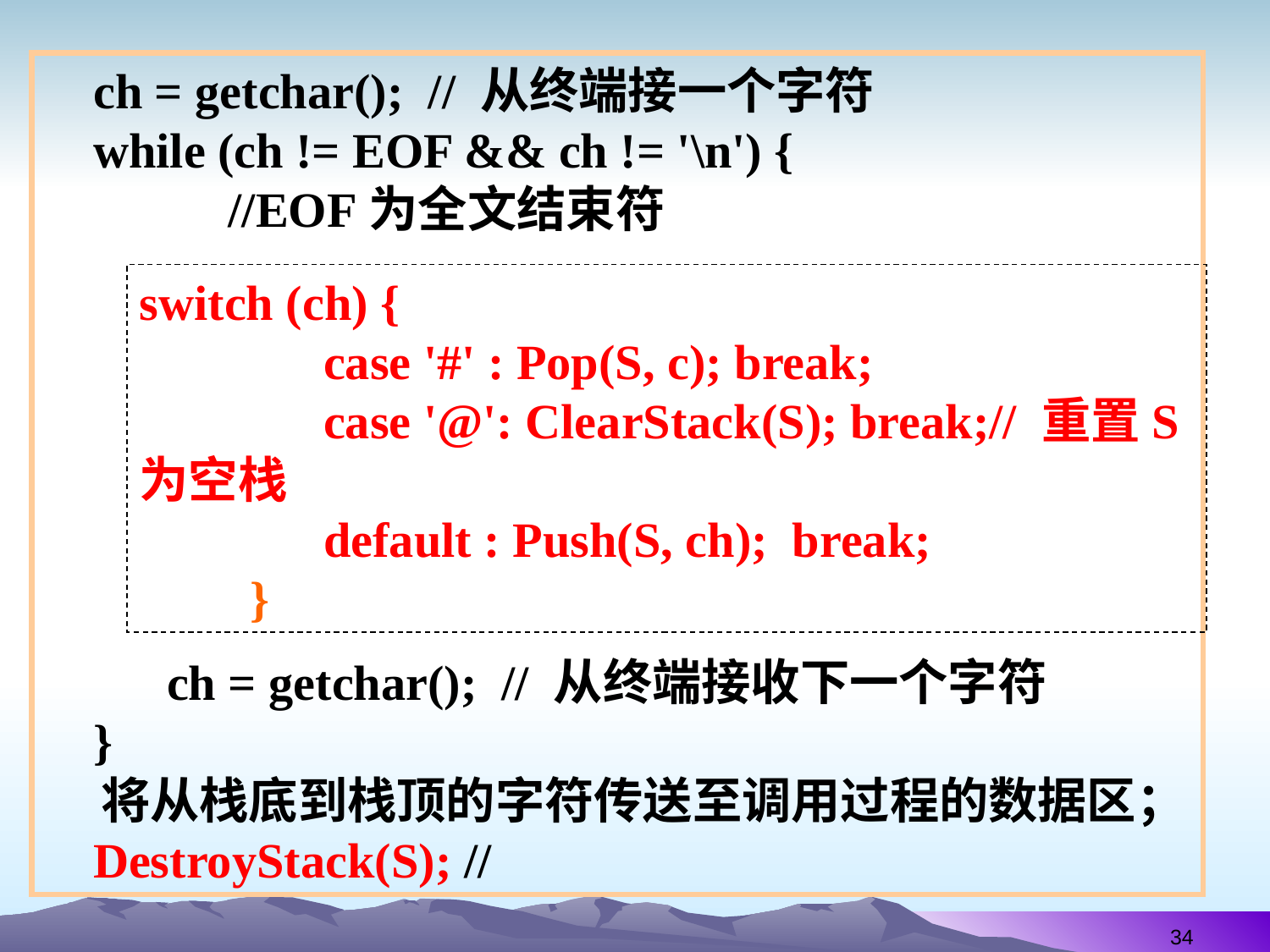

ch = getchar();  // 从终端接一个字符
    while (ch != EOF && ch != '\n') {
               //EOF为全文结束符

          ch = getchar();  // 从终端接收下一个字符
    }
    将从栈底到栈顶的字符传送至调用过程的数据区；
    DestroyStack(S); //
switch (ch) {
               case '#' : Pop(S, c); break;
               case '@': ClearStack(S); break;// 重置S为空栈
               default : Push(S, ch);  break;
         }
34